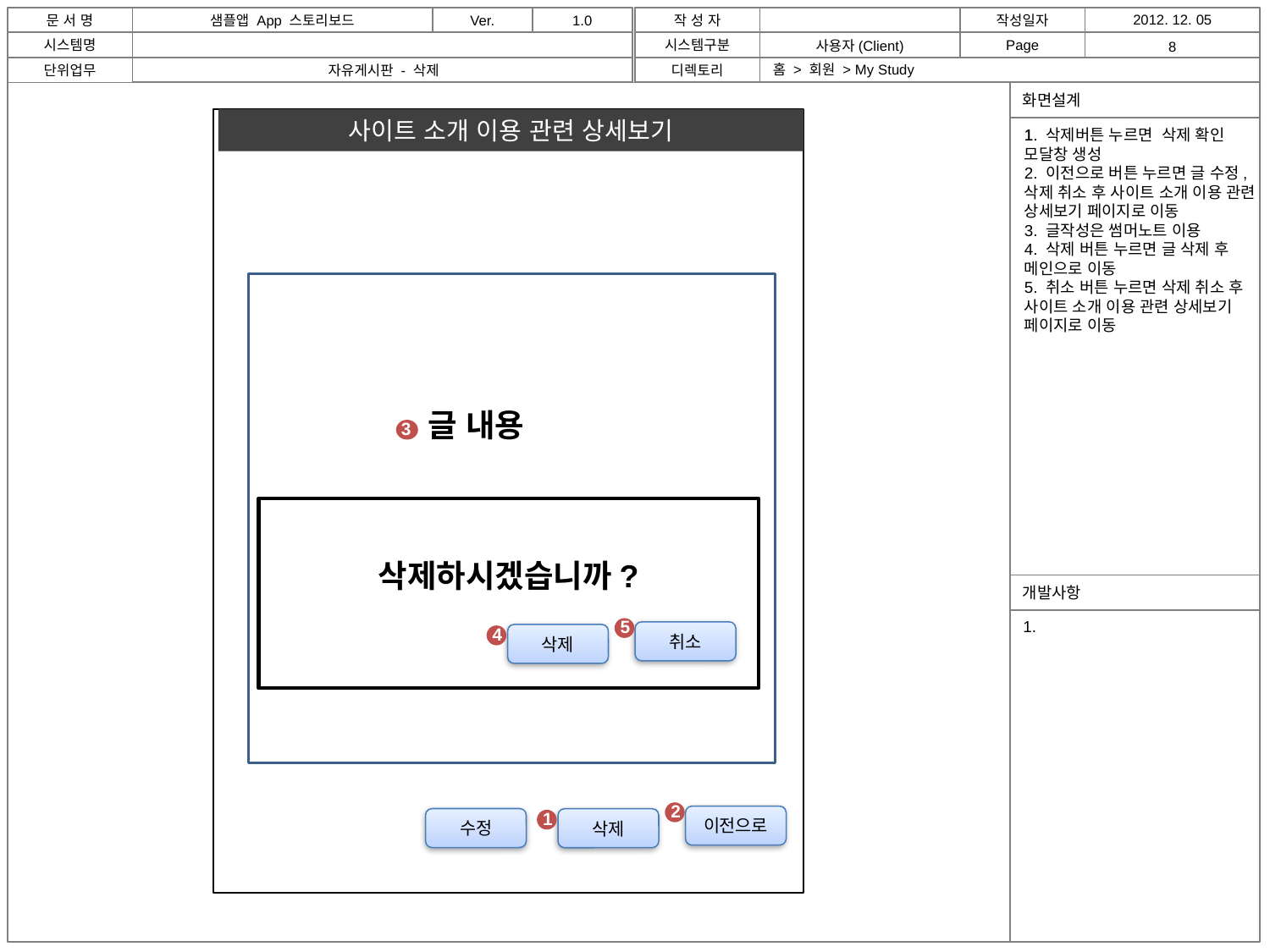

홈 > 회원 > My Study
자유게시판 - 삭제

사이트 소개 이용 관련 상세보기
1. 삭제버튼 누르면  삭제 확인 모달창 생성
2. 이전으로 버튼 누르면 글 수정, 삭제 취소 후 사이트 소개 이용 관련 상세보기 페이지로 이동
3. 글작성은 썸머노트 이용
4. 삭제 버튼 누르면 글 삭제 후 메인으로 이동
5. 취소 버튼 누르면 삭제 취소 후 사이트 소개 이용 관련 상세보기 페이지로 이동

글 내용
3

삭제하시겠습니까?
5

4

취소
삭제
2

1

이전으로
수정
삭제